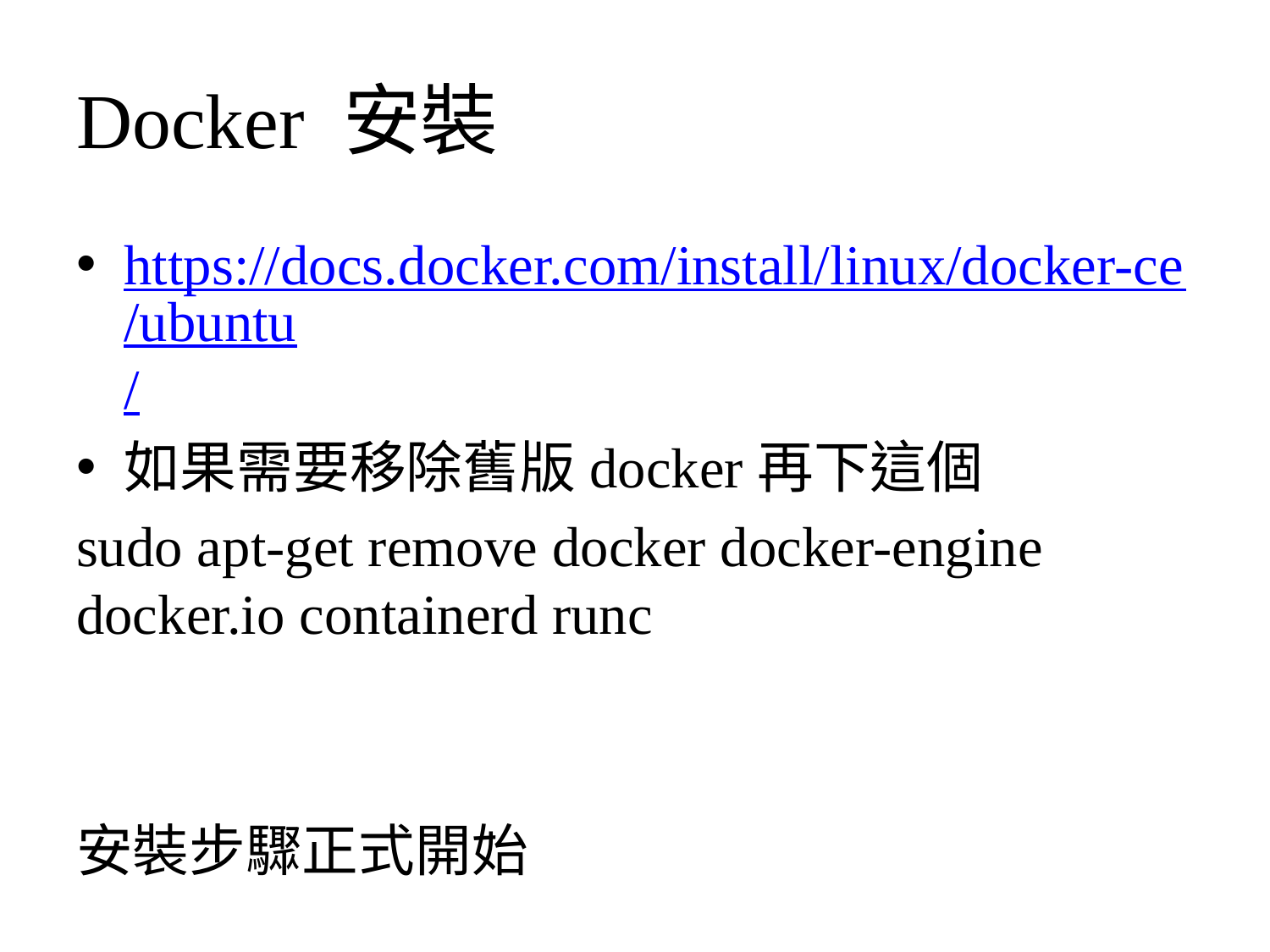

# Docker 安裝
https://docs.docker.com/install/linux/docker-ce/ubuntu/
如果需要移除舊版docker再下這個
sudo apt-get remove docker docker-engine docker.io containerd runc

安裝步驟正式開始